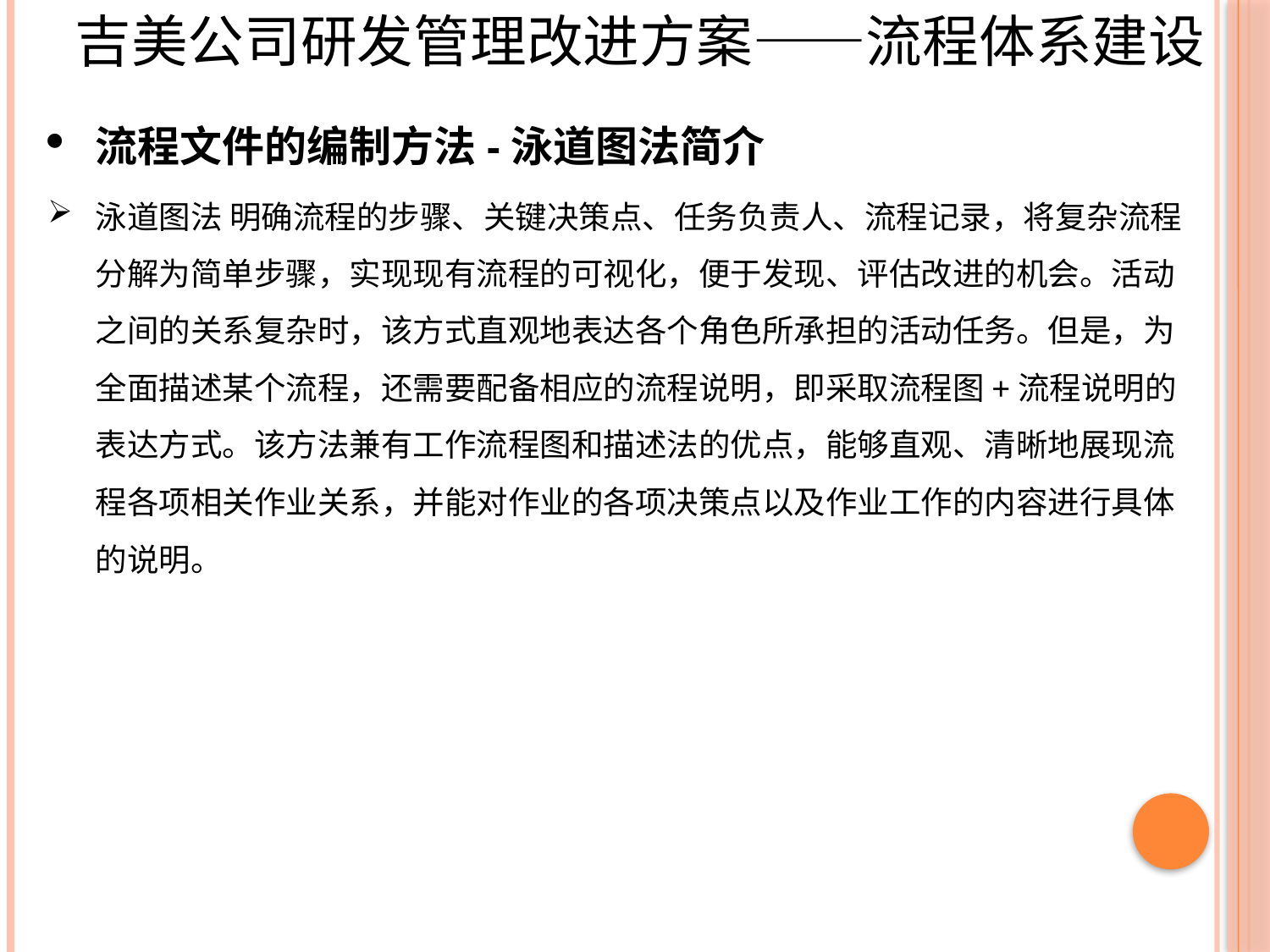

吉美公司研发管理改进方案——流程体系建设
流程文件的编制方法-泳道图法简介
泳道图法 明确流程的步骤、关键决策点、任务负责人、流程记录，将复杂流程分解为简单步骤，实现现有流程的可视化，便于发现、评估改进的机会。活动之间的关系复杂时，该方式直观地表达各个角色所承担的活动任务。但是，为全面描述某个流程，还需要配备相应的流程说明，即采取流程图+流程说明的表达方式。该方法兼有工作流程图和描述法的优点，能够直观、清晰地展现流程各项相关作业关系，并能对作业的各项决策点以及作业工作的内容进行具体的说明。